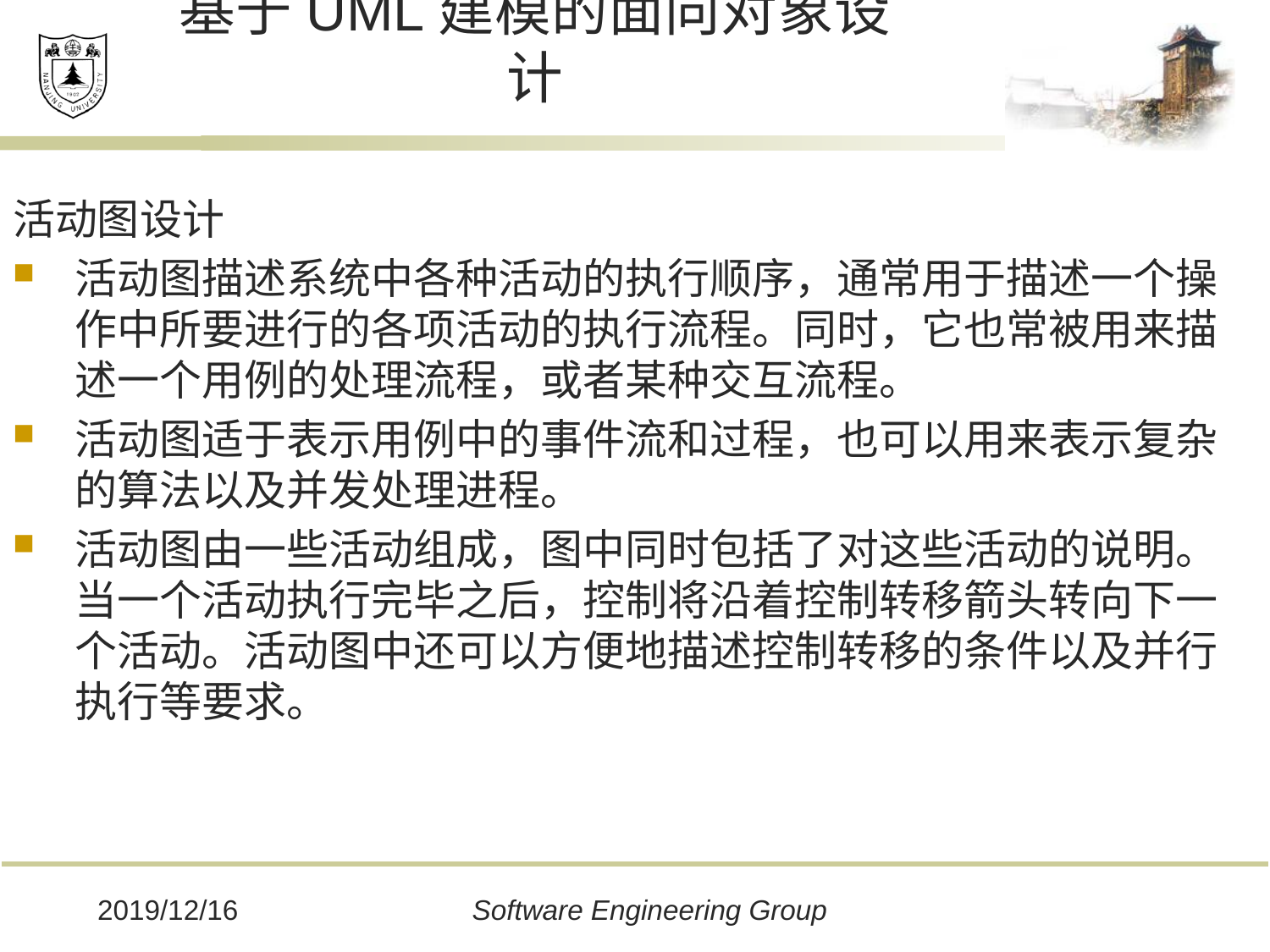

# 基于UML建模的面向对象设计
活动图设计
活动图描述系统中各种活动的执行顺序，通常用于描述一个操作中所要进行的各项活动的执行流程。同时，它也常被用来描述一个用例的处理流程，或者某种交互流程。
活动图适于表示用例中的事件流和过程，也可以用来表示复杂的算法以及并发处理进程。
活动图由一些活动组成，图中同时包括了对这些活动的说明。当一个活动执行完毕之后，控制将沿着控制转移箭头转向下一个活动。活动图中还可以方便地描述控制转移的条件以及并行执行等要求。
2019/12/16
Software Engineering Group